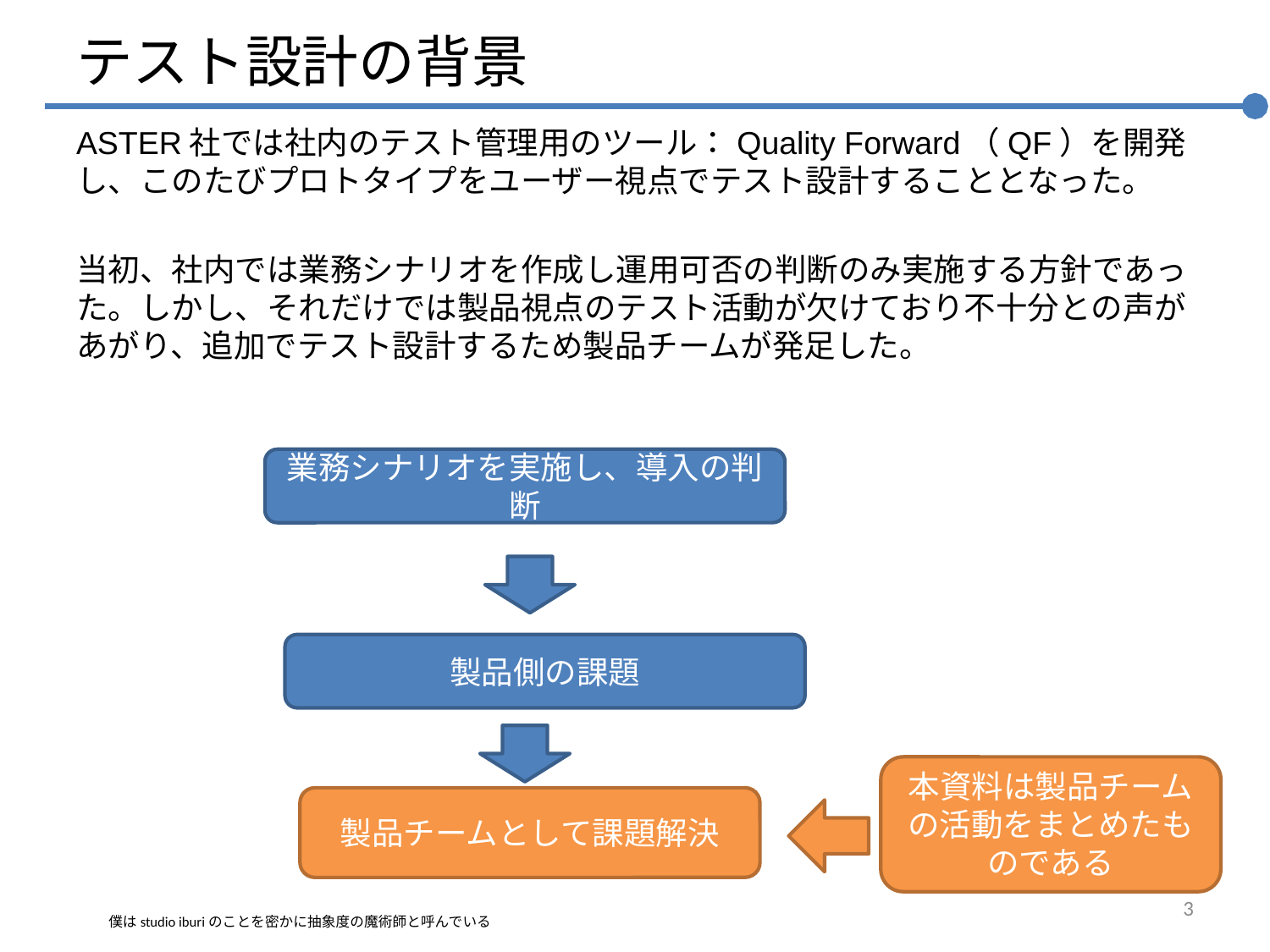

# テスト設計の背景
ASTER社では社内のテスト管理用のツール：Quality Forward（QF）を開発し、このたびプロトタイプをユーザー視点でテスト設計することとなった。

当初、社内では業務シナリオを作成し運用可否の判断のみ実施する方針であった。しかし、それだけでは製品視点のテスト活動が欠けており不十分との声があがり、追加でテスト設計するため製品チームが発足した。

業務シナリオを実施し、導入の判断

製品側の課題

本資料は製品チームの活動をまとめたものである
製品チームとして課題解決

3
僕はstudio iburiのことを密かに抽象度の魔術師と呼んでいる